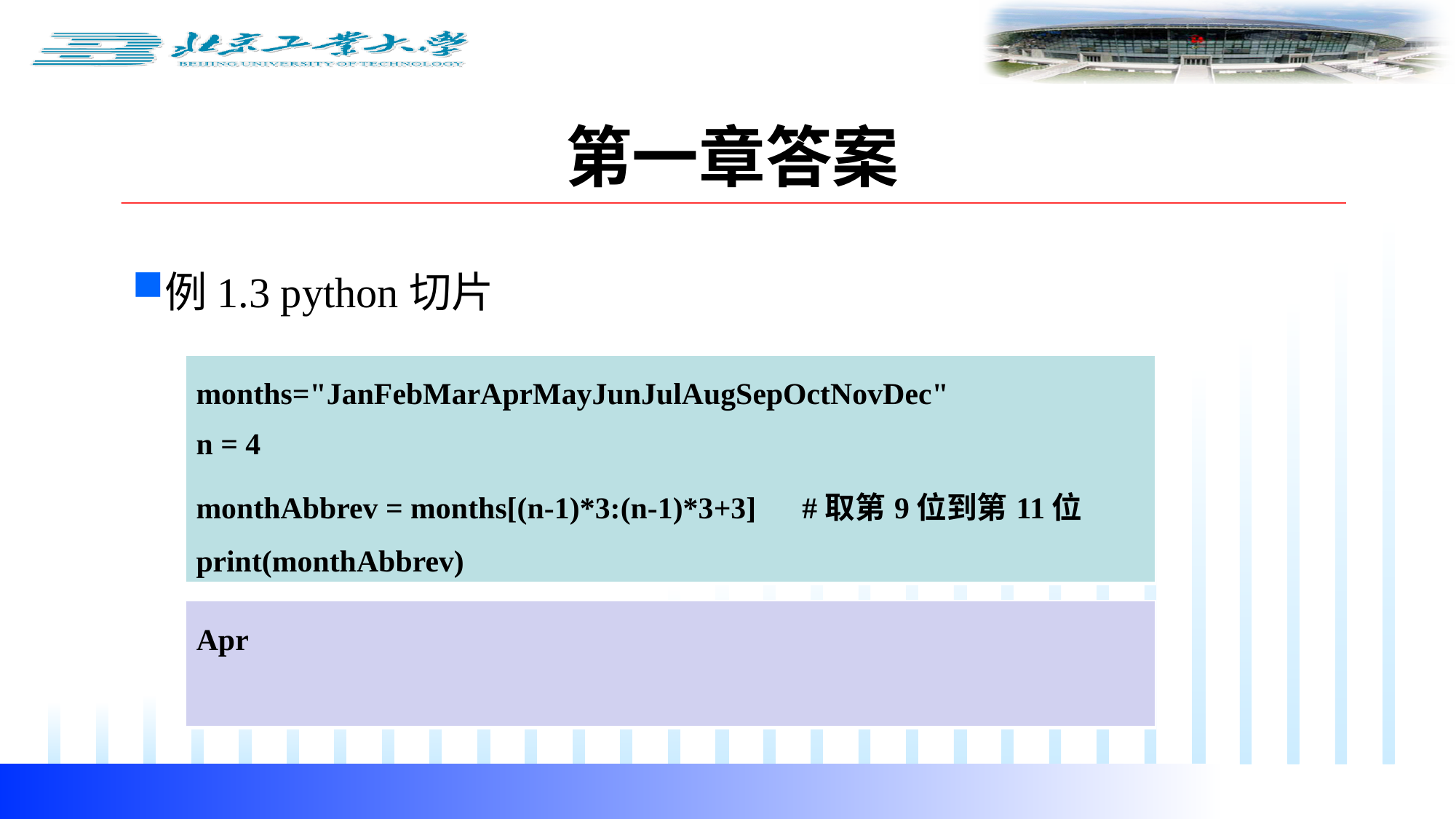

第一章答案
例1.3 python切片

| months="JanFebMarAprMayJunJulAugSepOctNovDec" n = 4 monthAbbrev = months[(n-1)\*3:(n-1)\*3+3] #取第9位到第11位 print(monthAbbrev) |
| --- |
| Apr |
| --- |